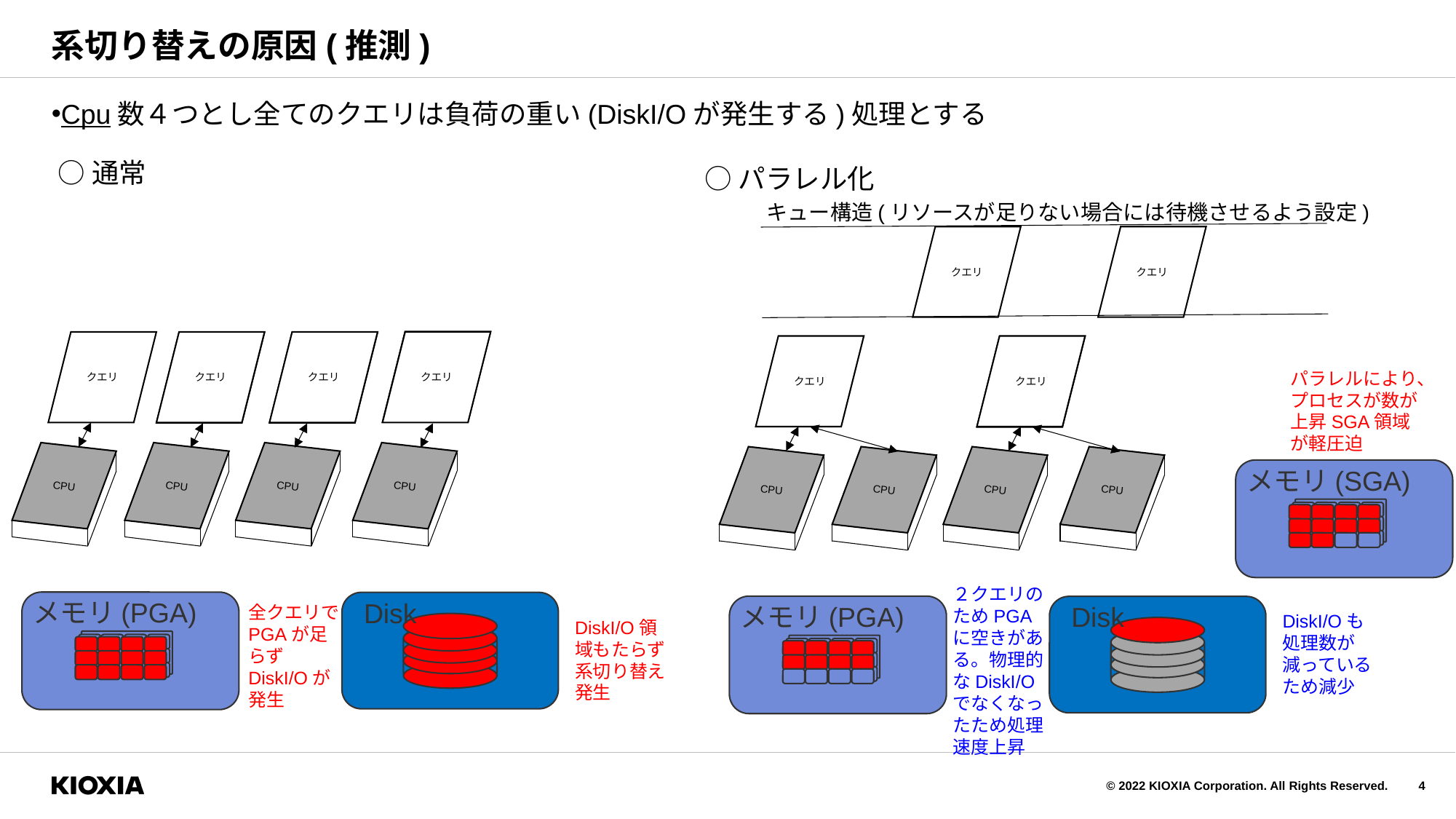

# 系切り替えの原因(推測)
Cpu数４つとし全てのクエリは負荷の重い(DiskI/Oが発生する)処理とする
○通常
○パラレル化
キュー構造(リソースが足りない場合には待機させるよう設定)
クエリ
クエリ
クエリ
クエリ
クエリ
クエリ
クエリ
クエリ
クエリ
CPU
CPU
CPU
CPU
メモリ(PGA)
Roziiku

Disk

全クエリでPGAが足らずDiskI/Oが発生
DiskI/O領域もたらず系切り替え発生
クエリ
クエリ
クエリ
パラレルにより、プロセスが数が上昇SGA領域が軽圧迫
CPU
CPU
CPU
CPU
メモリ(SGA)
Roziiku

２クエリのためPGAに空きがある。物理的なDiskI/Oでなくなったため処理速度上昇
メモリ(PGA)
Roziiku

Disk

DiskI/Oも処理数が減っているため減少